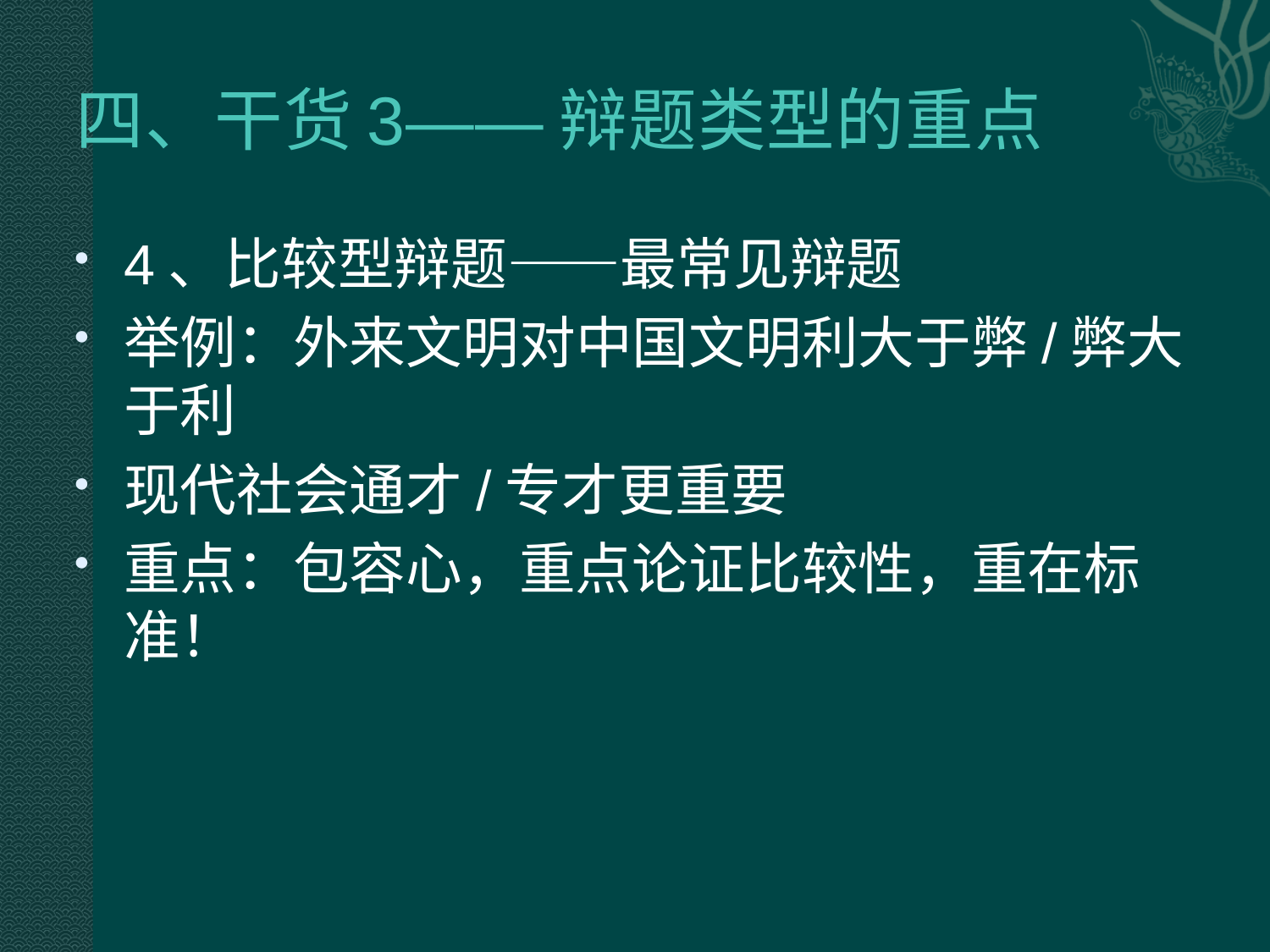

# 四、干货3——辩题类型的重点
4、比较型辩题——最常见辩题
举例：外来文明对中国文明利大于弊/弊大于利
现代社会通才/专才更重要
重点：包容心，重点论证比较性，重在标准！